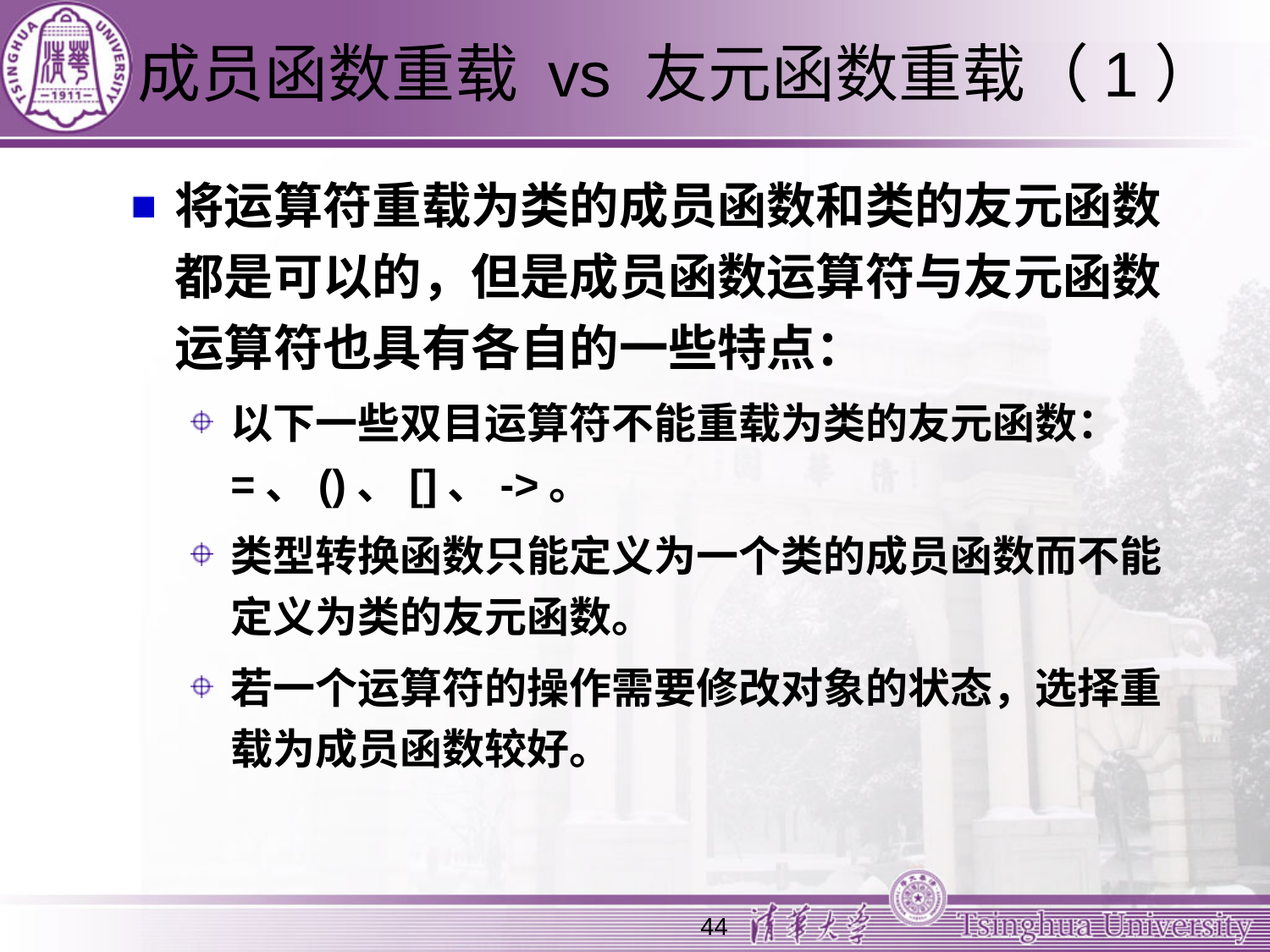

# 成员函数重载 vs 友元函数重载（1）
将运算符重载为类的成员函数和类的友元函数都是可以的，但是成员函数运算符与友元函数运算符也具有各自的一些特点：
以下一些双目运算符不能重载为类的友元函数：=、()、[]、->。
类型转换函数只能定义为一个类的成员函数而不能定义为类的友元函数。
若一个运算符的操作需要修改对象的状态，选择重载为成员函数较好。
44